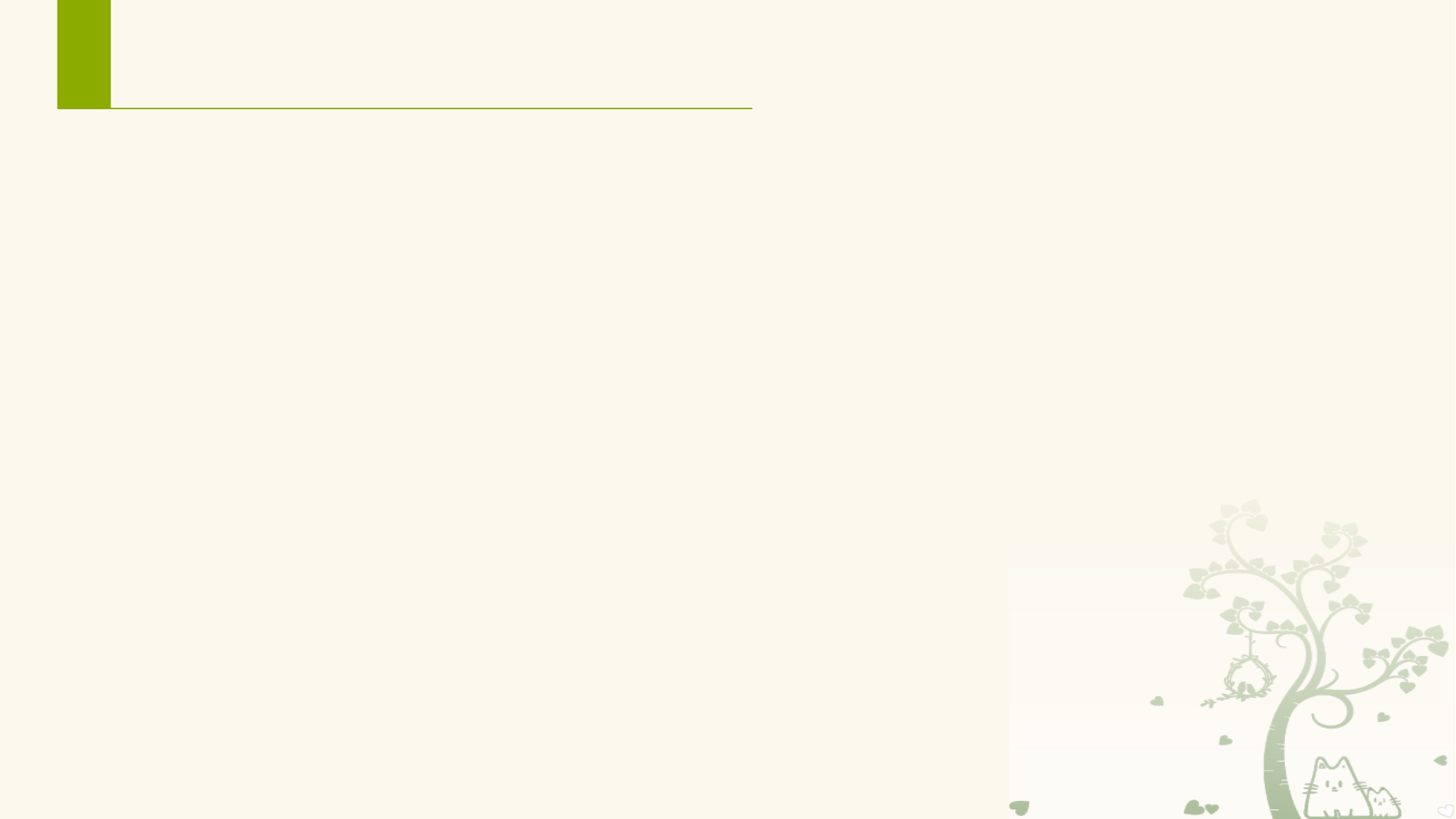

# Android系统特点
界面设计上，提供了丰富的界面控件
加快了用户界面的开发速度，保证了Android平台上的程序界面的一致性
Android将界面设计与程序逻辑分离，使用XML文件对界面布局进行描述，有利于界面的修改和维护
Android提供Service作为无用户界面、长时间后台运行组件
Service无需用户干预，可以长时间、稳定的运行，可为应用程序提供特定的后台功能